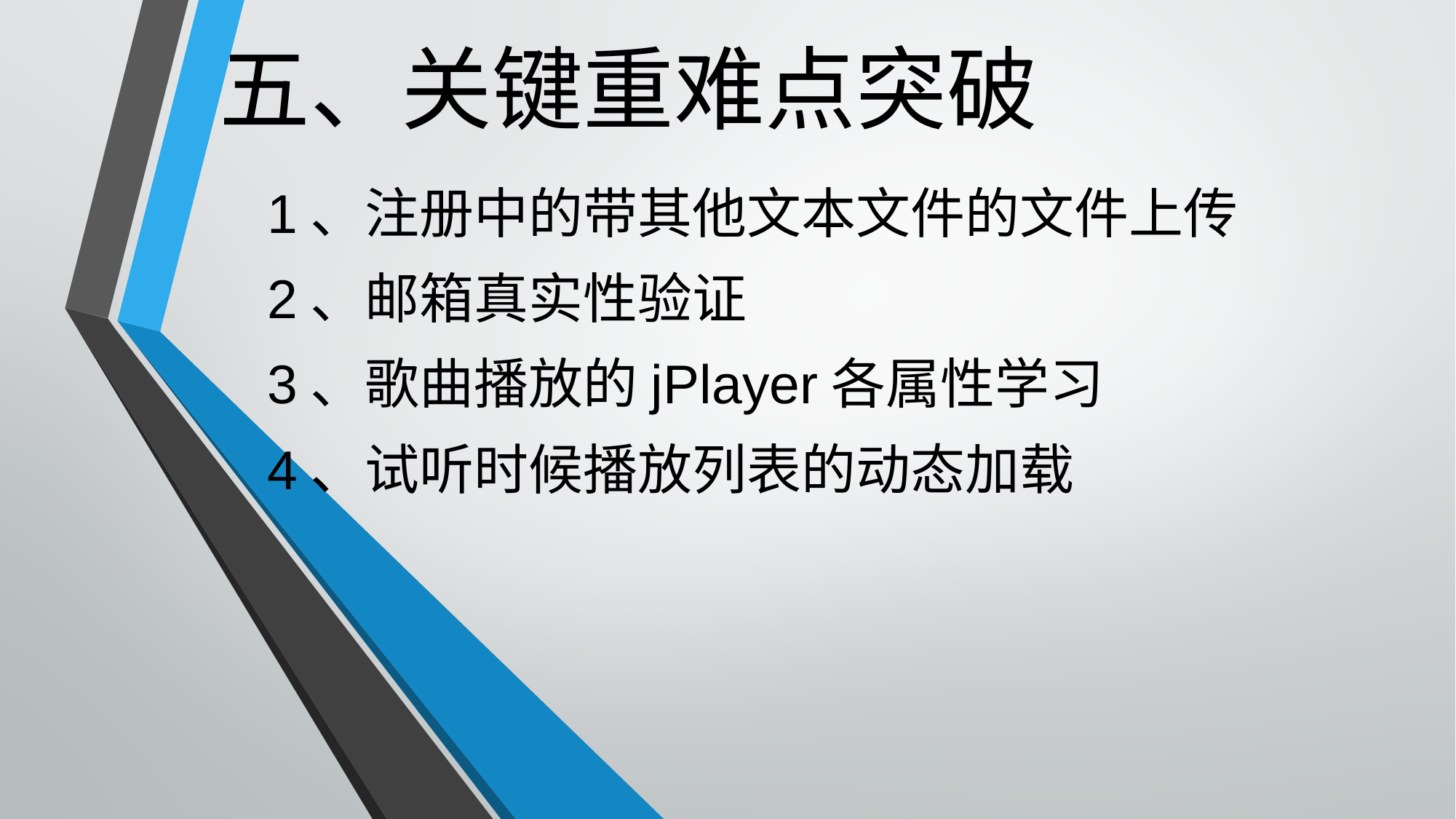

# 五、关键重难点突破
1、注册中的带其他文本文件的文件上传
2、邮箱真实性验证
3、歌曲播放的jPlayer各属性学习
4、试听时候播放列表的动态加载